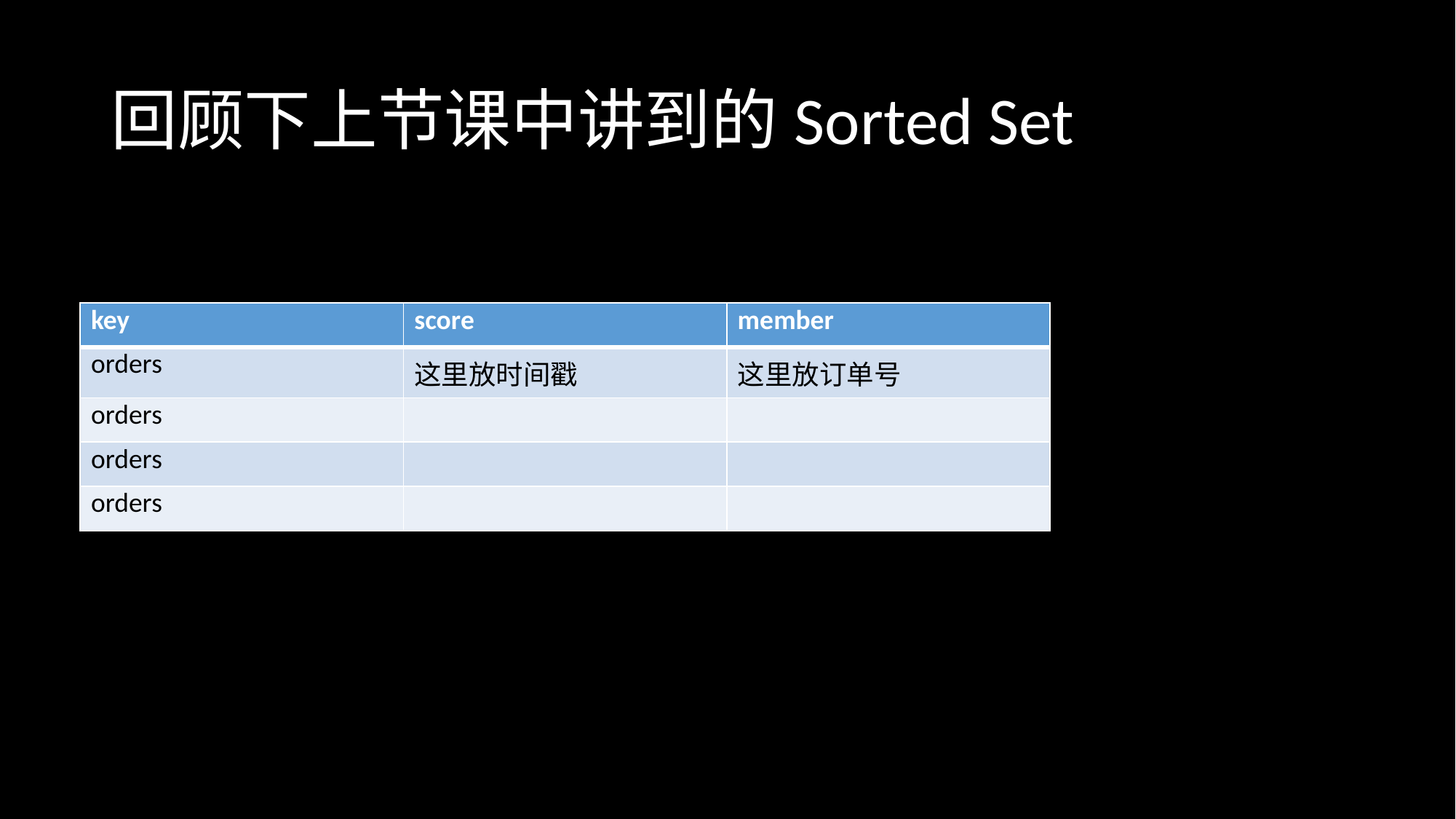

# 回顾下上节课中讲到的Sorted Set
| key | score | member |
| --- | --- | --- |
| orders | 这里放时间戳 | 这里放订单号 |
| orders |  |  |
| orders |  |  |
| orders |  |  |